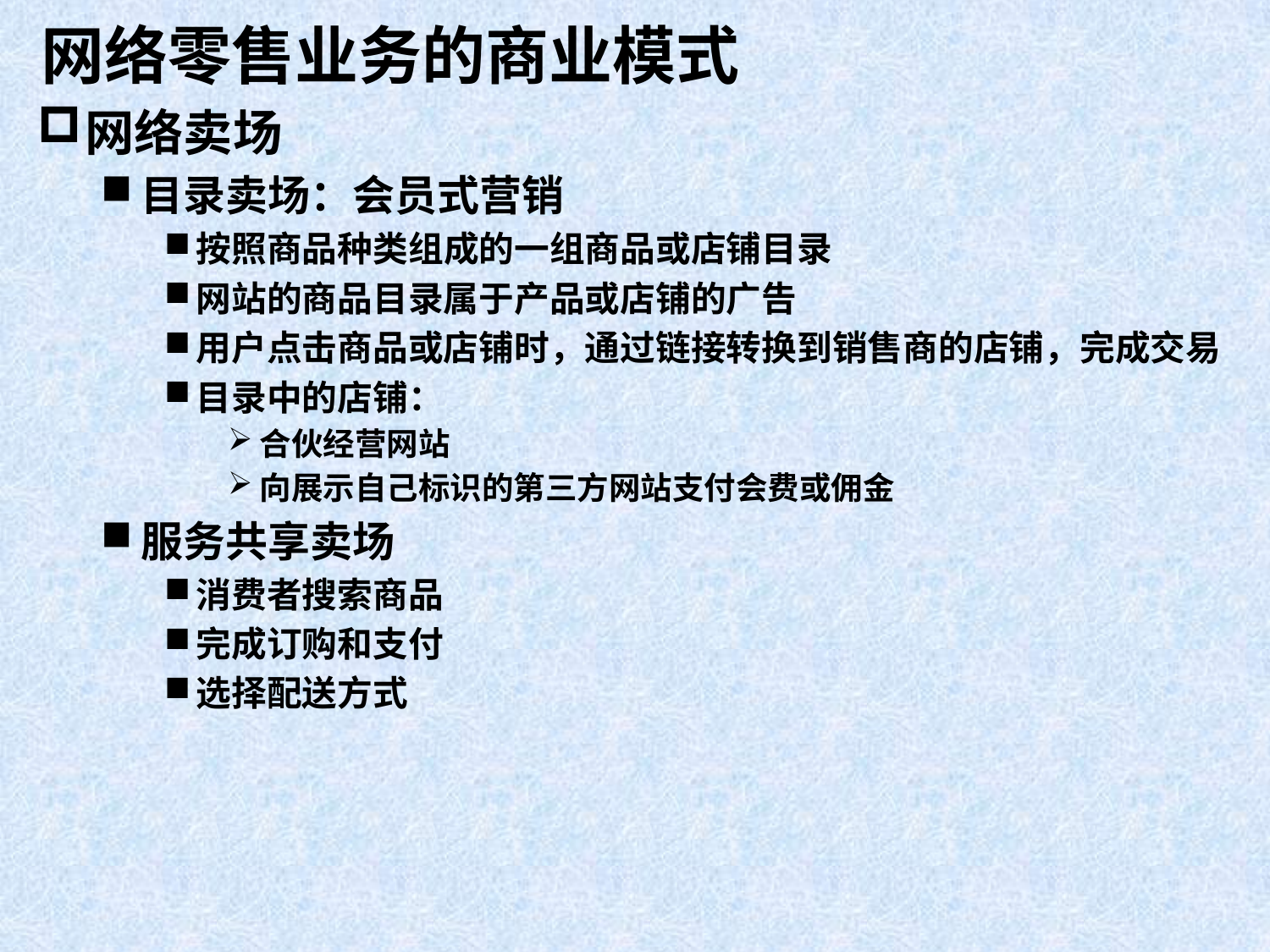

# 网络零售业务的商业模式
网络卖场
目录卖场：会员式营销
按照商品种类组成的一组商品或店铺目录
网站的商品目录属于产品或店铺的广告
用户点击商品或店铺时，通过链接转换到销售商的店铺，完成交易
目录中的店铺：
合伙经营网站
向展示自己标识的第三方网站支付会费或佣金
服务共享卖场
消费者搜索商品
完成订购和支付
选择配送方式